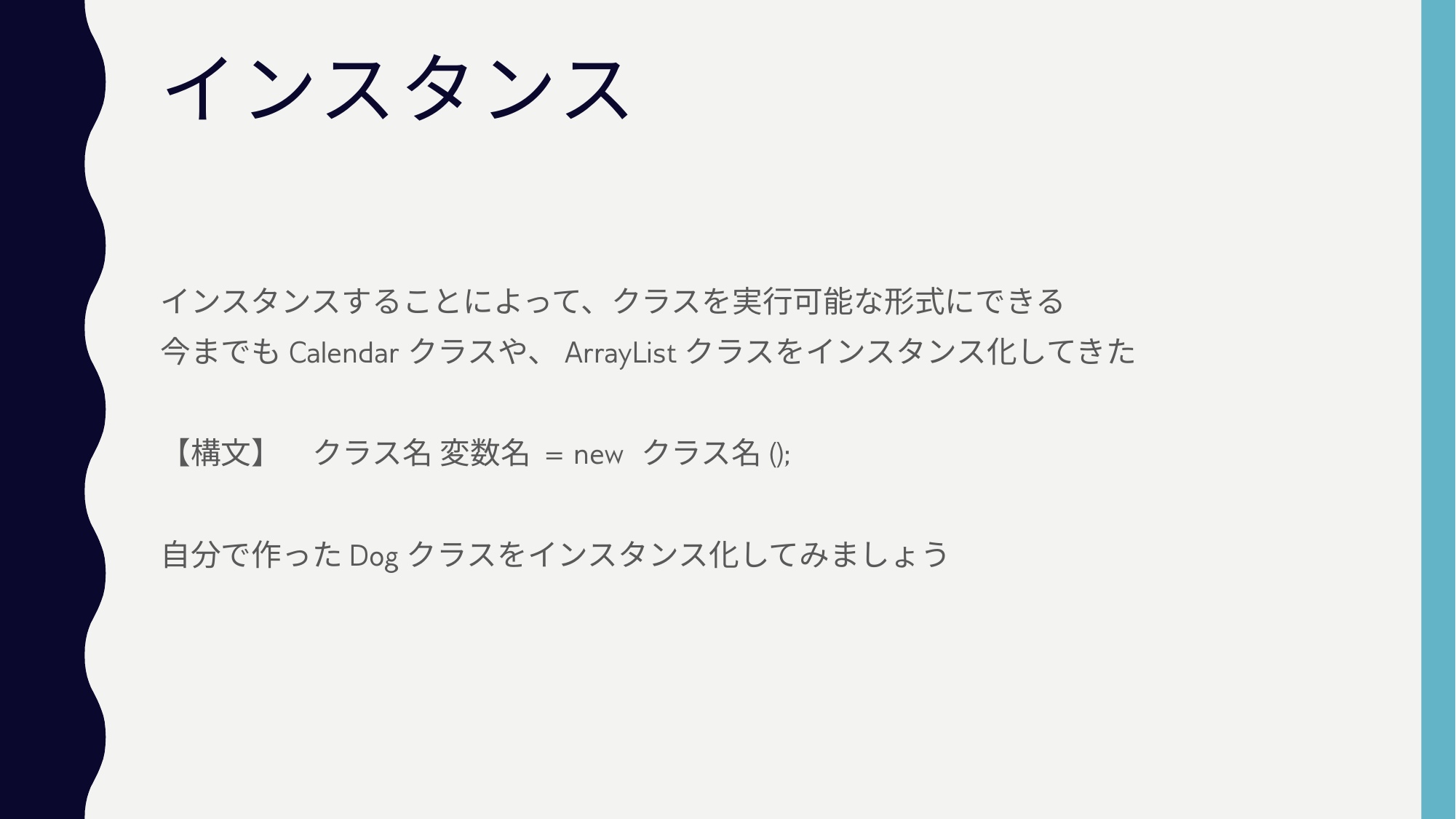

# インスタンス
インスタンスすることによって、クラスを実行可能な形式にできる
今までもCalendarクラスや、ArrayListクラスをインスタンス化してきた

【構文】　クラス名 変数名 = new クラス名();

自分で作ったDogクラスをインスタンス化してみましょう